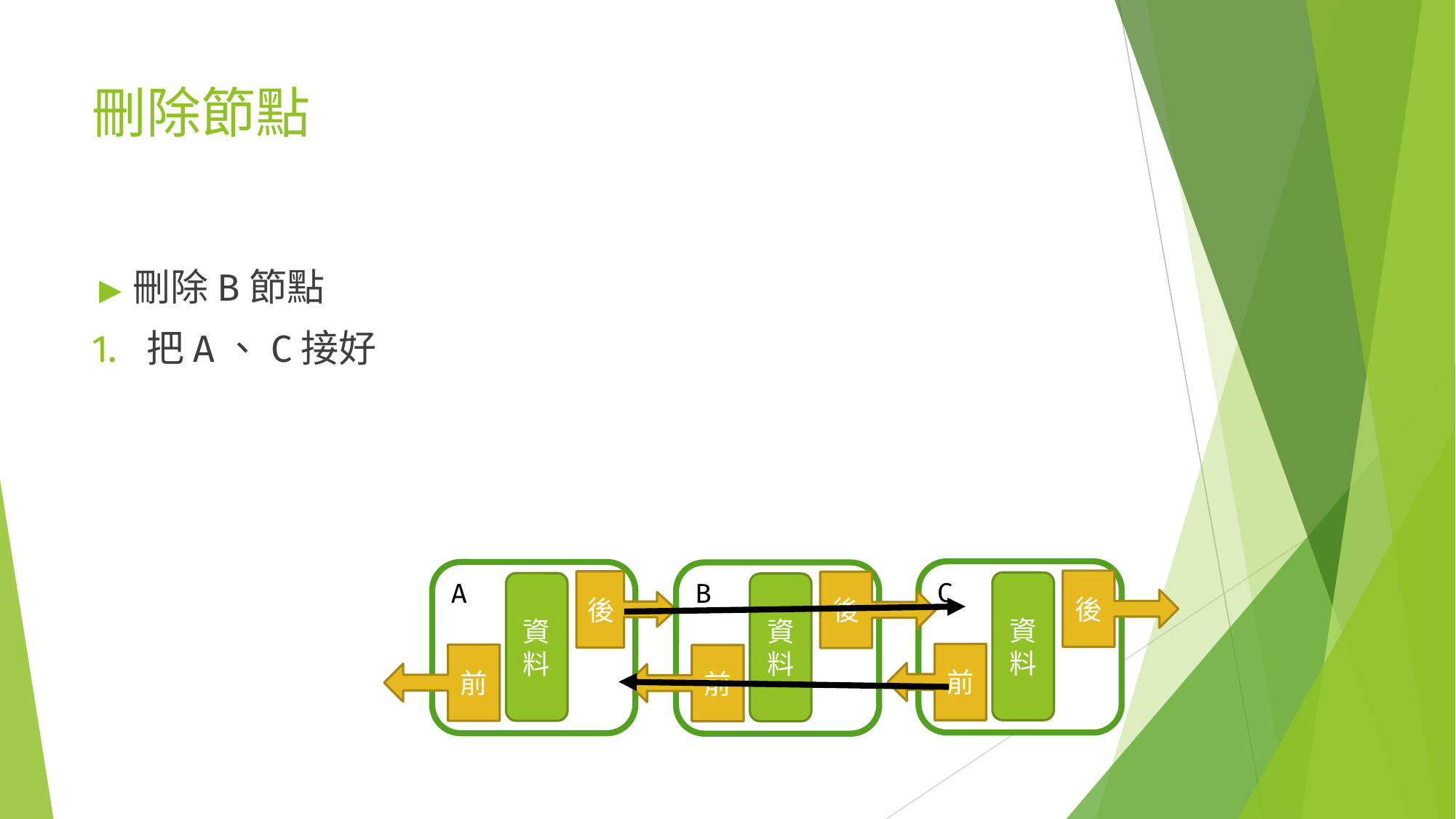

# 刪除節點
刪除B節點
把A、C接好
C
後
資料
前
A
後
資料
前
B
後
資料
前